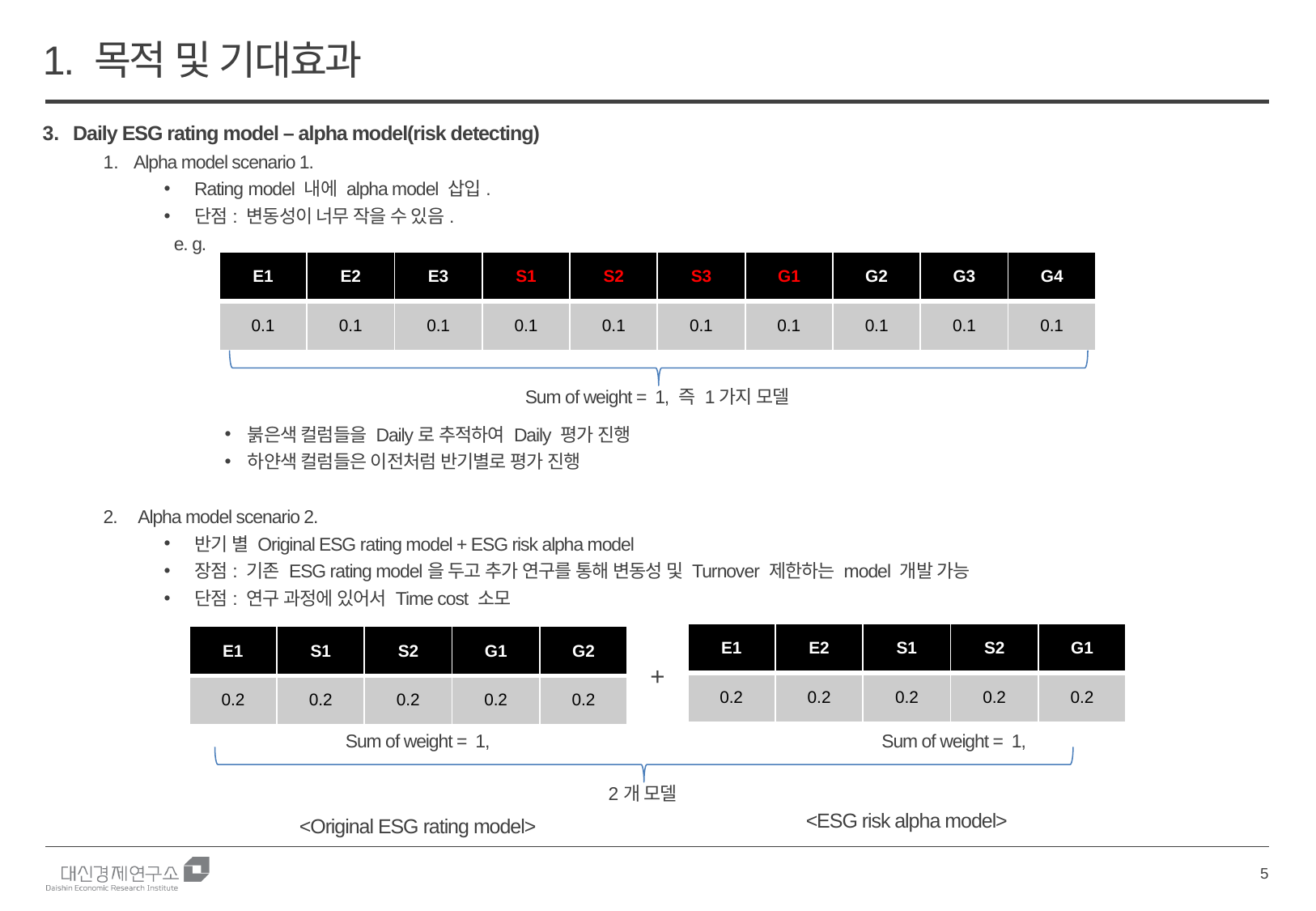

1. 목적 및 기대효과
Daily ESG rating model – alpha model(risk detecting)
Alpha model scenario 1.
Rating model 내에 alpha model 삽입.
단점: 변동성이 너무 작을 수 있음.
  e. g.

붉은색 컬럼들을 Daily로 추적하여 Daily 평가 진행
하얀색 컬럼들은 이전처럼 반기별로 평가 진행

2.     Alpha model scenario 2.
반기 별 Original ESG rating model + ESG risk alpha model
장점: 기존 ESG rating model을 두고 추가 연구를 통해 변동성 및 Turnover 제한하는 model 개발 가능
단점: 연구 과정에 있어서 Time cost 소모

| E1 | E2 | E3 | S1 | S2 | S3 | G1 | G2 | G3 | G4 |
| --- | --- | --- | --- | --- | --- | --- | --- | --- | --- |
| 0.1 | 0.1 | 0.1 | 0.1 | 0.1 | 0.1 | 0.1 | 0.1 | 0.1 | 0.1 |

Sum of weight =  1, 즉 1가지 모델
| E1 | E2 | S1 | S2 | G1 |
| --- | --- | --- | --- | --- |
| 0.2 | 0.2 | 0.2 | 0.2 | 0.2 |
| E1 | S1 | S2 | G1 | G2 |
| --- | --- | --- | --- | --- |
| 0.2 | 0.2 | 0.2 | 0.2 | 0.2 |
+
Sum of weight =  1,
Sum of weight =  1,
2개 모델
<ESG risk alpha model>
<Original ESG rating model>
5